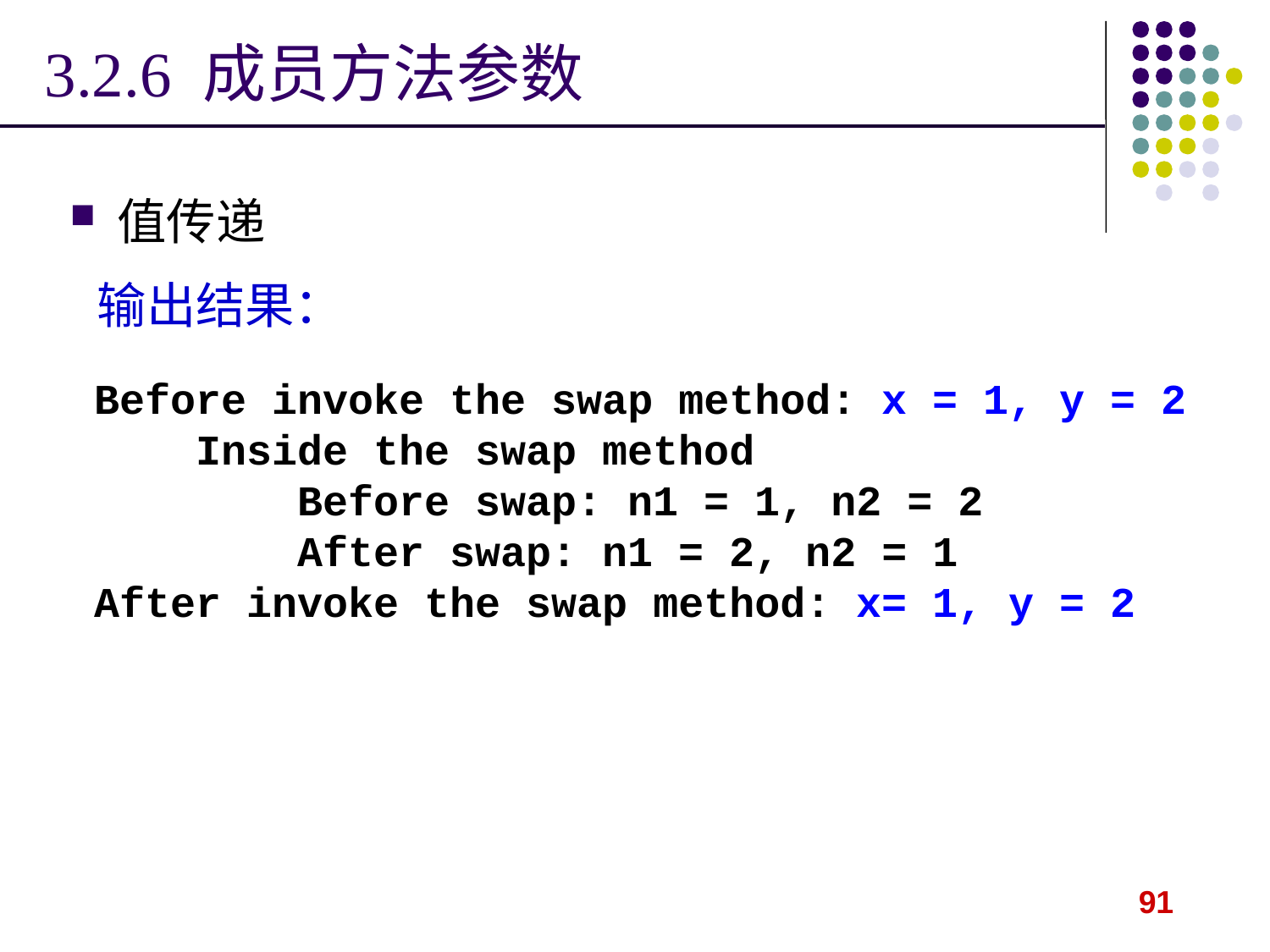

# 3.2.6 成员方法参数
值传递
输出结果：
Before invoke the swap method: x = 1, y = 2
    Inside the swap method
        Before swap: n1 = 1, n2 = 2
        After swap: n1 = 2, n2 = 1
After invoke the swap method: x= 1, y = 2